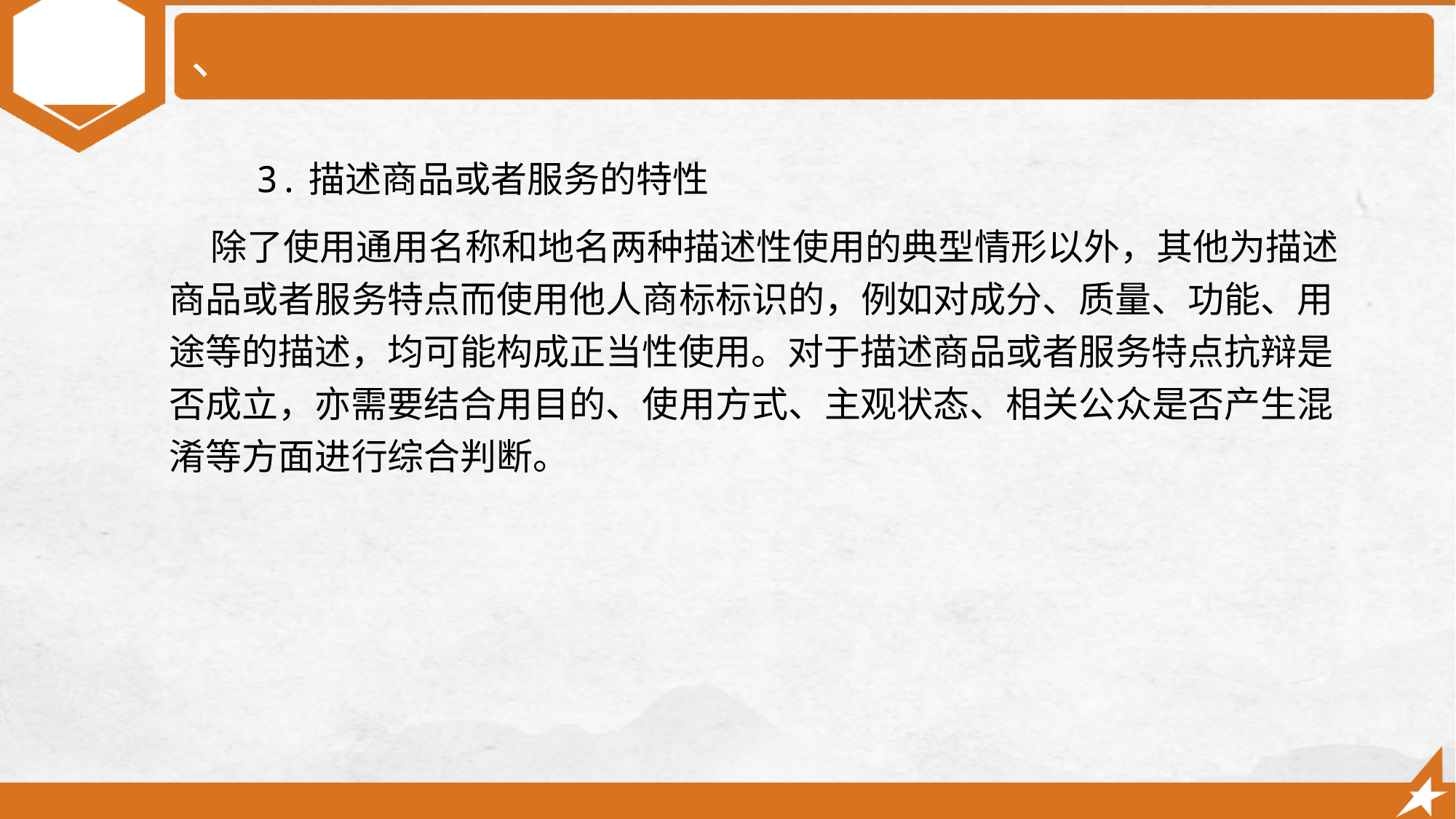

# 、
    3.描述商品或者服务的特性
    除了使用通用名称和地名两种描述性使用的典型情形以外，其他为描述商品或者服务特点而使用他人商标标识的，例如对成分、质量、功能、用途等的描述，均可能构成正当性使用。对于描述商品或者服务特点抗辩是否成立，亦需要结合用目的、使用方式、主观状态、相关公众是否产生混淆等方面进行综合判断。